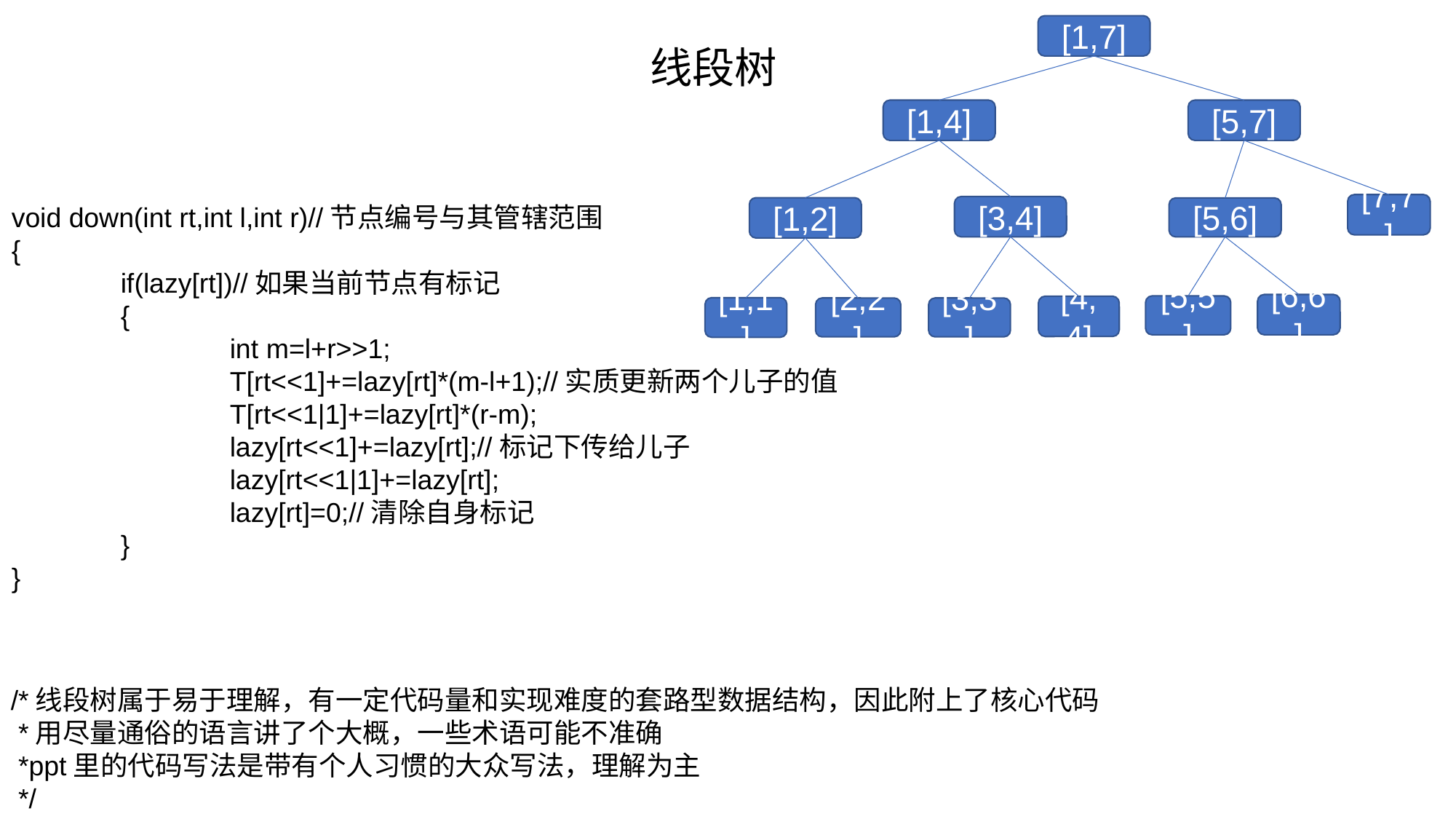

[1,7]
线段树
[1,4]
[5,7]
void down(int rt,int l,int r)//节点编号与其管辖范围
{
	if(lazy[rt])//如果当前节点有标记
	{
		int m=l+r>>1;
		T[rt<<1]+=lazy[rt]*(m-l+1);//实质更新两个儿子的值
		T[rt<<1|1]+=lazy[rt]*(r-m);
		lazy[rt<<1]+=lazy[rt];//标记下传给儿子
		lazy[rt<<1|1]+=lazy[rt];
		lazy[rt]=0;//清除自身标记
	}
}
[7,7]
[3,4]
[1,2]
[5,6]
[6,6]
[5,5]
[4,4]
[1,1]
[2,2]
[3,3]
/*线段树属于易于理解，有一定代码量和实现难度的套路型数据结构，因此附上了核心代码
 *用尽量通俗的语言讲了个大概，一些术语可能不准确
 *ppt里的代码写法是带有个人习惯的大众写法，理解为主
 */